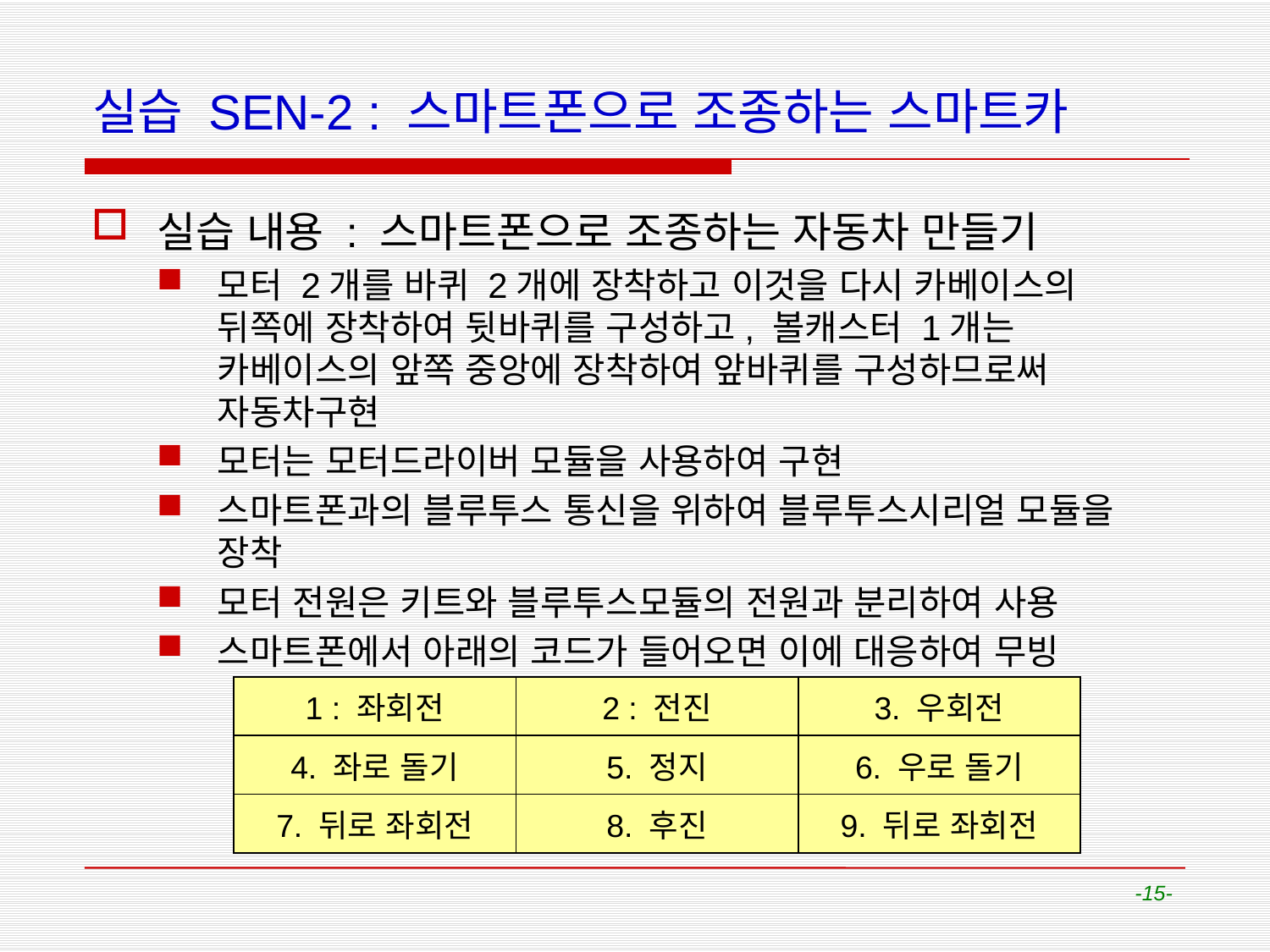

# 실습 SEN-2 : 스마트폰으로 조종하는 스마트카
실습 내용 : 스마트폰으로 조종하는 자동차 만들기
모터 2개를 바퀴 2개에 장착하고 이것을 다시 카베이스의 뒤쪽에 장착하여 뒷바퀴를 구성하고, 볼캐스터 1개는 카베이스의 앞쪽 중앙에 장착하여 앞바퀴를 구성하므로써 자동차구현
모터는 모터드라이버 모듈을 사용하여 구현
스마트폰과의 블루투스 통신을 위하여 블루투스시리얼 모듈을 장착
모터 전원은 키트와 블루투스모듈의 전원과 분리하여 사용
스마트폰에서 아래의 코드가 들어오면 이에 대응하여 무빙

| 1 : 좌회전 | 2 : 전진 | 3. 우회전 |
| --- | --- | --- |
| 4. 좌로 돌기 | 5. 정지 | 6. 우로 돌기 |
| 7. 뒤로 좌회전 | 8. 후진 | 9. 뒤로 좌회전 |
-15-